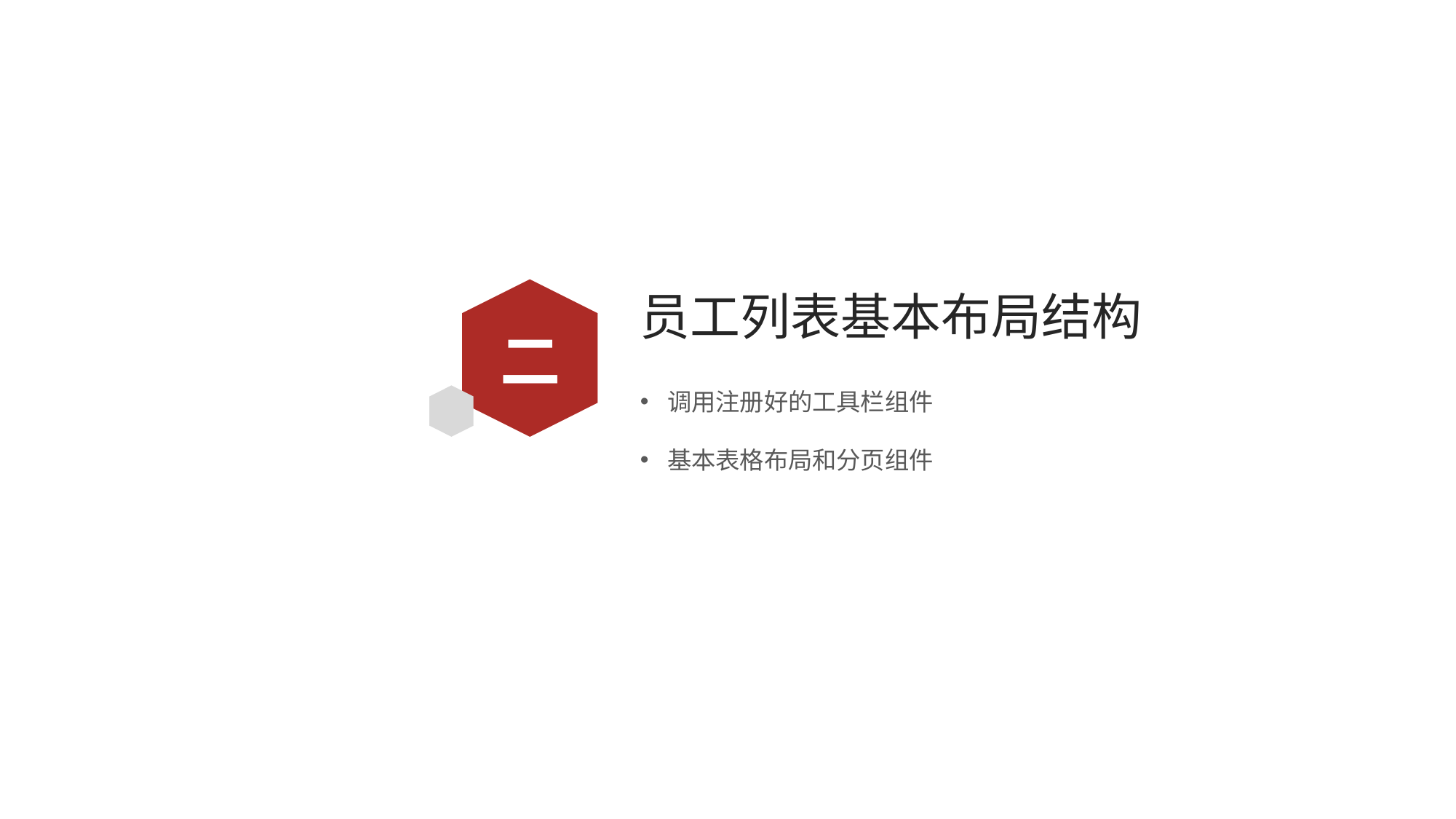

# 员工列表基本布局结构
二
调用注册好的工具栏组件
基本表格布局和分页组件